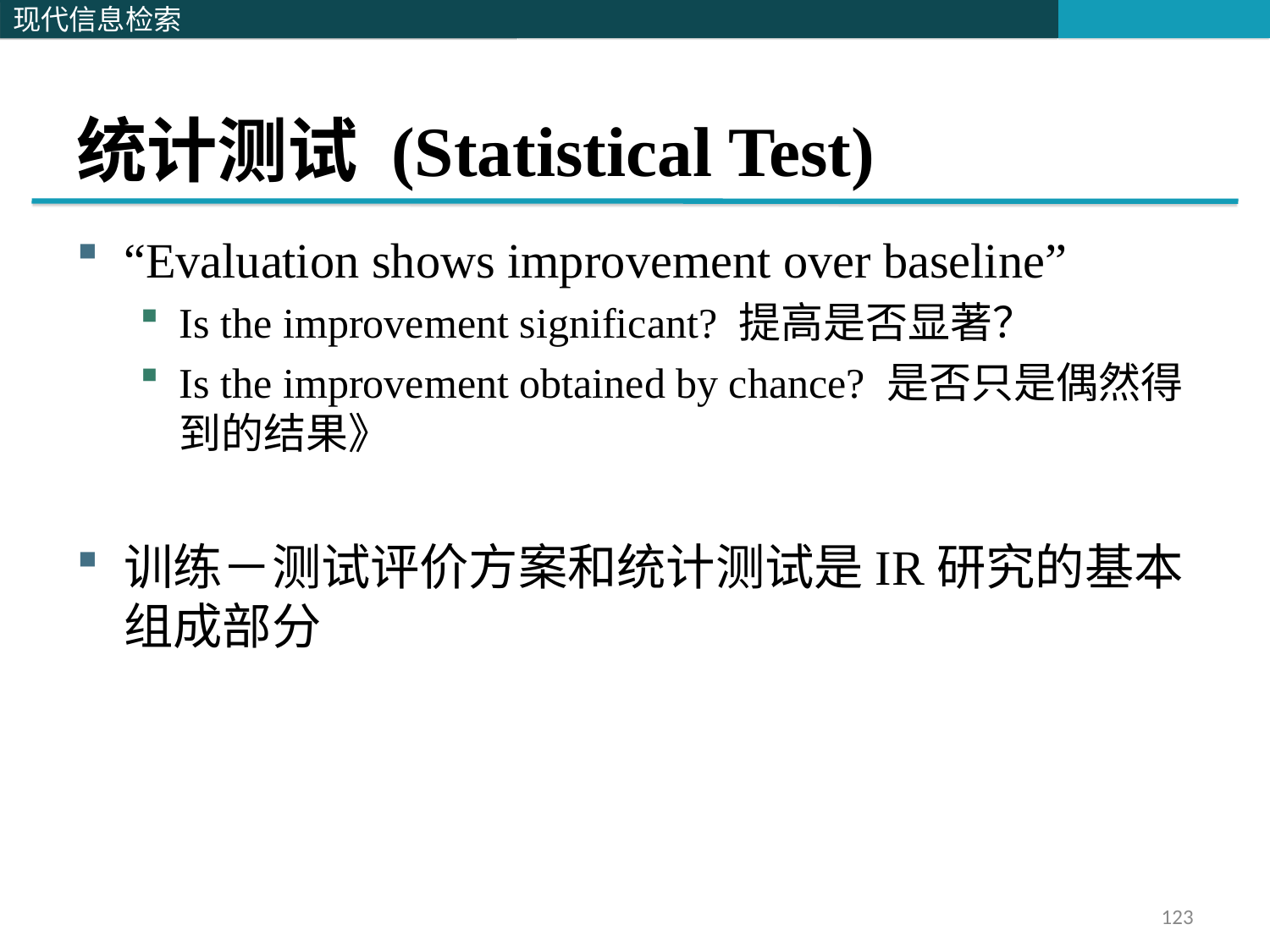

# 统计测试 (Statistical Test)
“Evaluation shows improvement over baseline”
Is the improvement significant? 提高是否显著？
Is the improvement obtained by chance? 是否只是偶然得到的结果》

训练－测试评价方案和统计测试是IR研究的基本组成部分

123